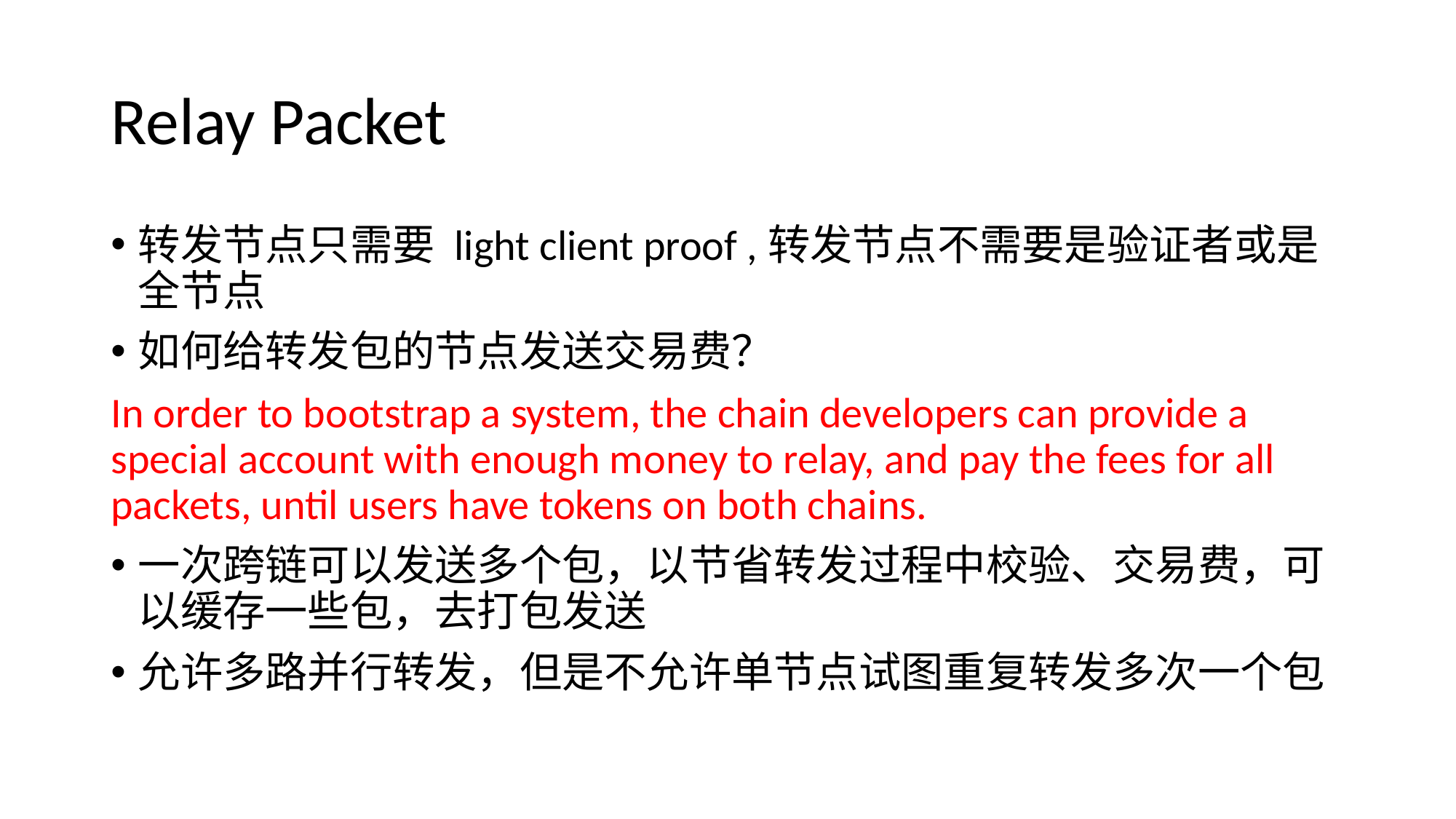

# Relay Packet
转发节点只需要 light client proof ,转发节点不需要是验证者或是全节点
如何给转发包的节点发送交易费？
In order to bootstrap a system, the chain developers can provide a special account with enough money to relay, and pay the fees for all packets, until users have tokens on both chains.
一次跨链可以发送多个包，以节省转发过程中校验、交易费，可以缓存一些包，去打包发送
允许多路并行转发，但是不允许单节点试图重复转发多次一个包